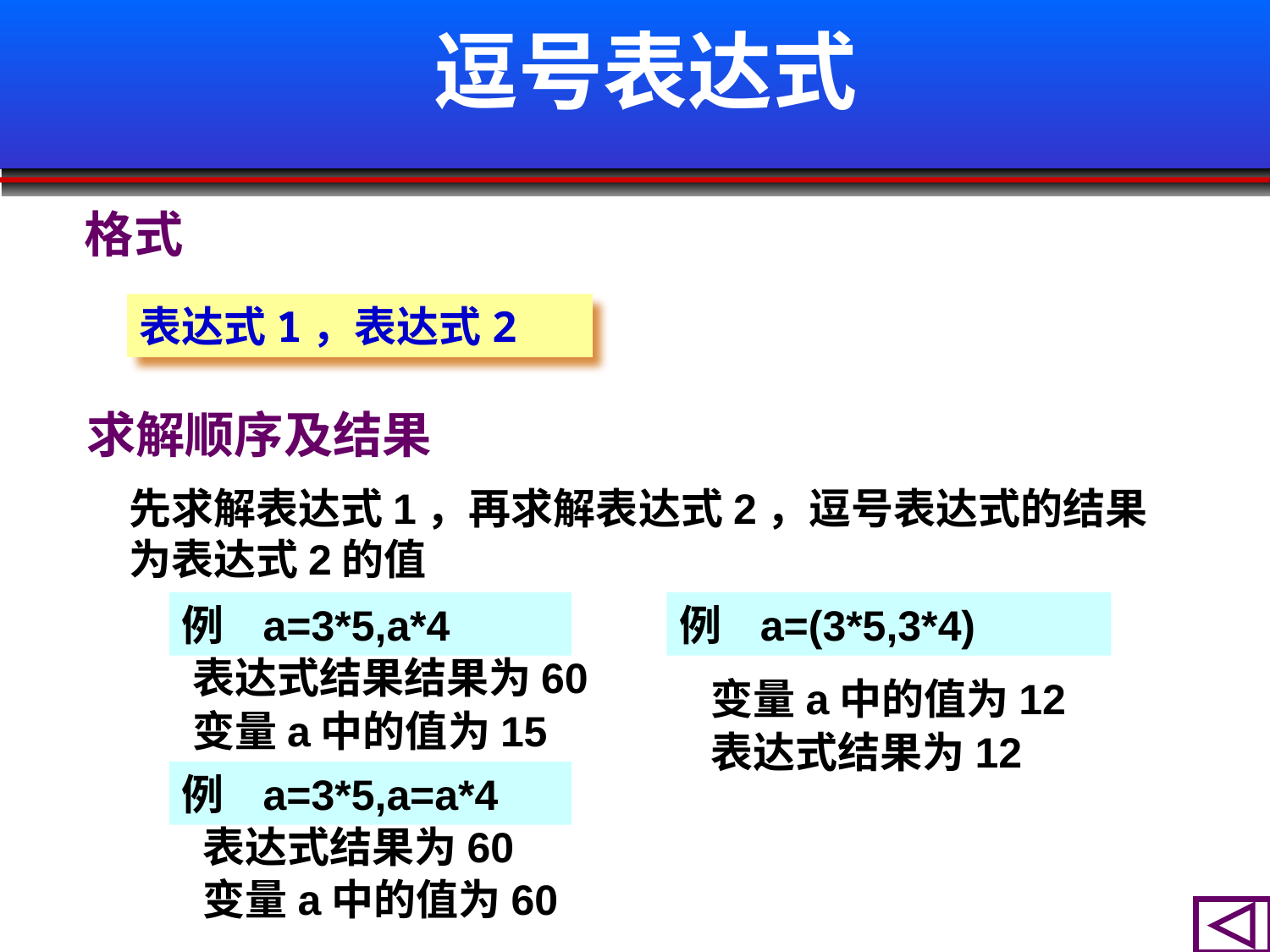

# 逗号表达式
格式
表达式1，表达式2
 求解顺序及结果
先求解表达式1，再求解表达式2，逗号表达式的结果为表达式2的值
例   a=3*5,a*4
例   a=(3*5,3*4)
表达式结果结果为60
变量a中的值为15
变量a中的值为12
表达式结果为12
例   a=3*5,a=a*4
表达式结果为60
变量a中的值为60